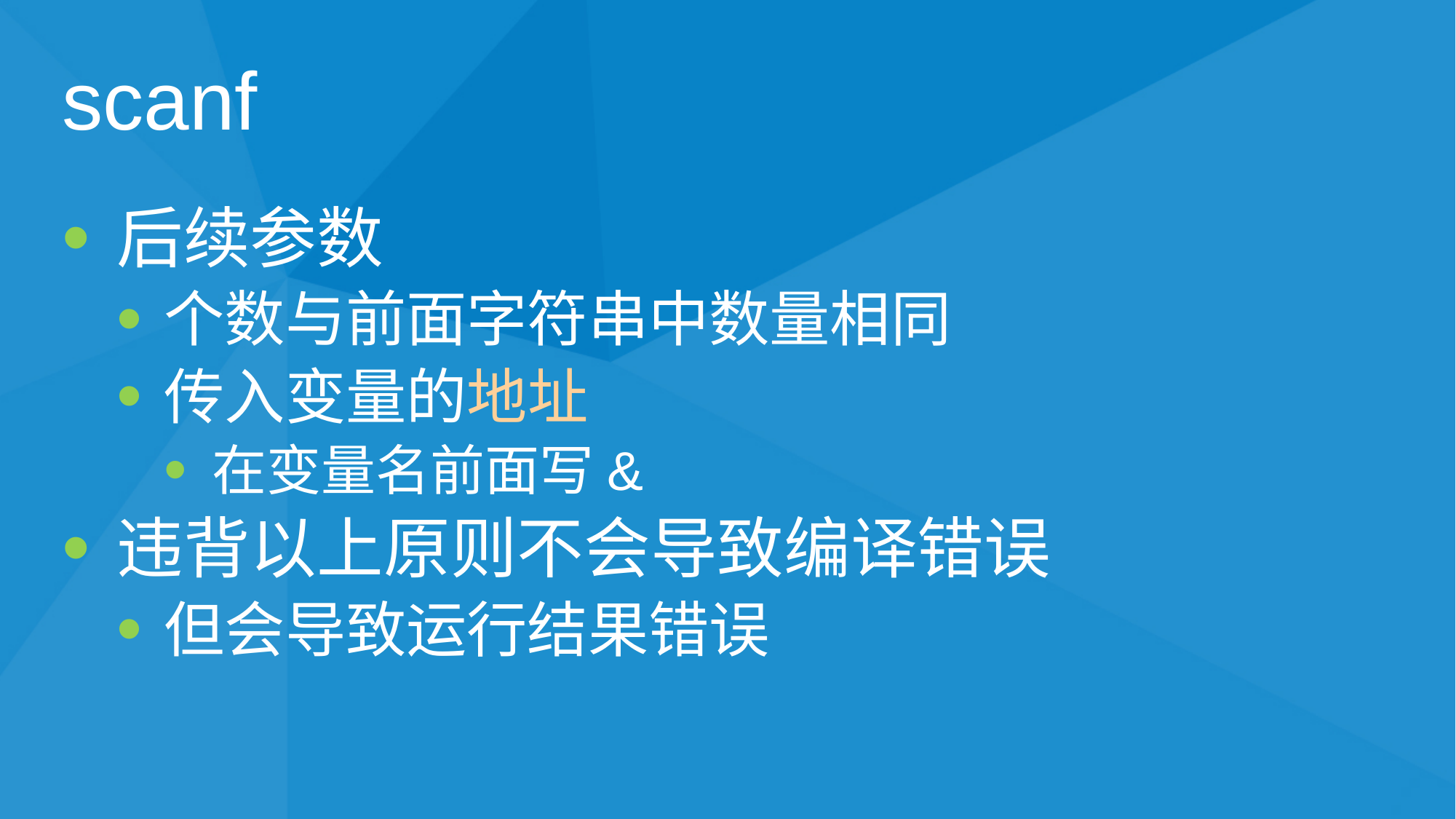

# scanf
后续参数
个数与前面字符串中数量相同
传入变量的地址
在变量名前面写&
违背以上原则不会导致编译错误
但会导致运行结果错误